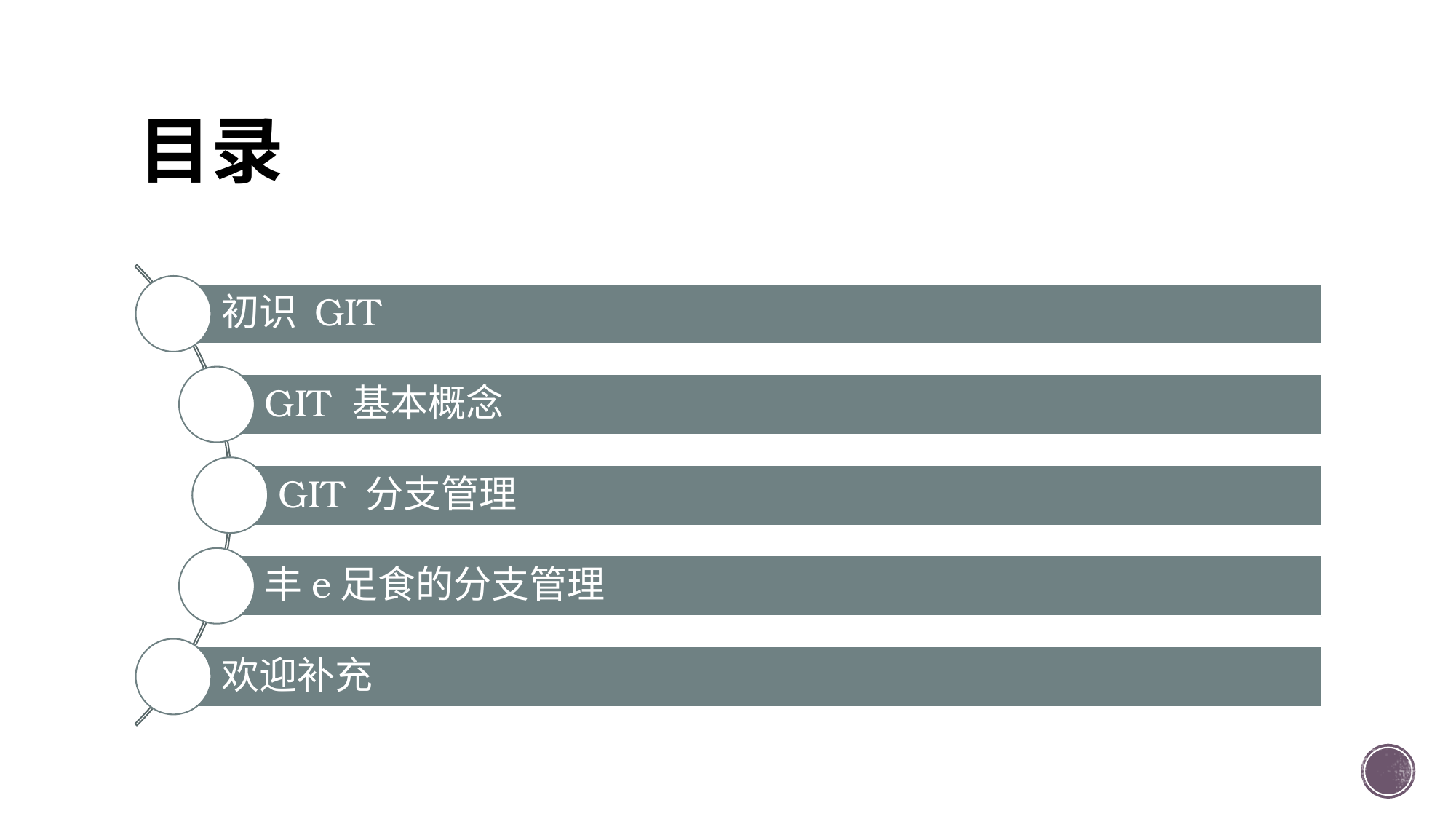

# 目录
初识 GIT
GIT 基本概念
GIT 分支管理
丰e足食的分支管理
欢迎补充